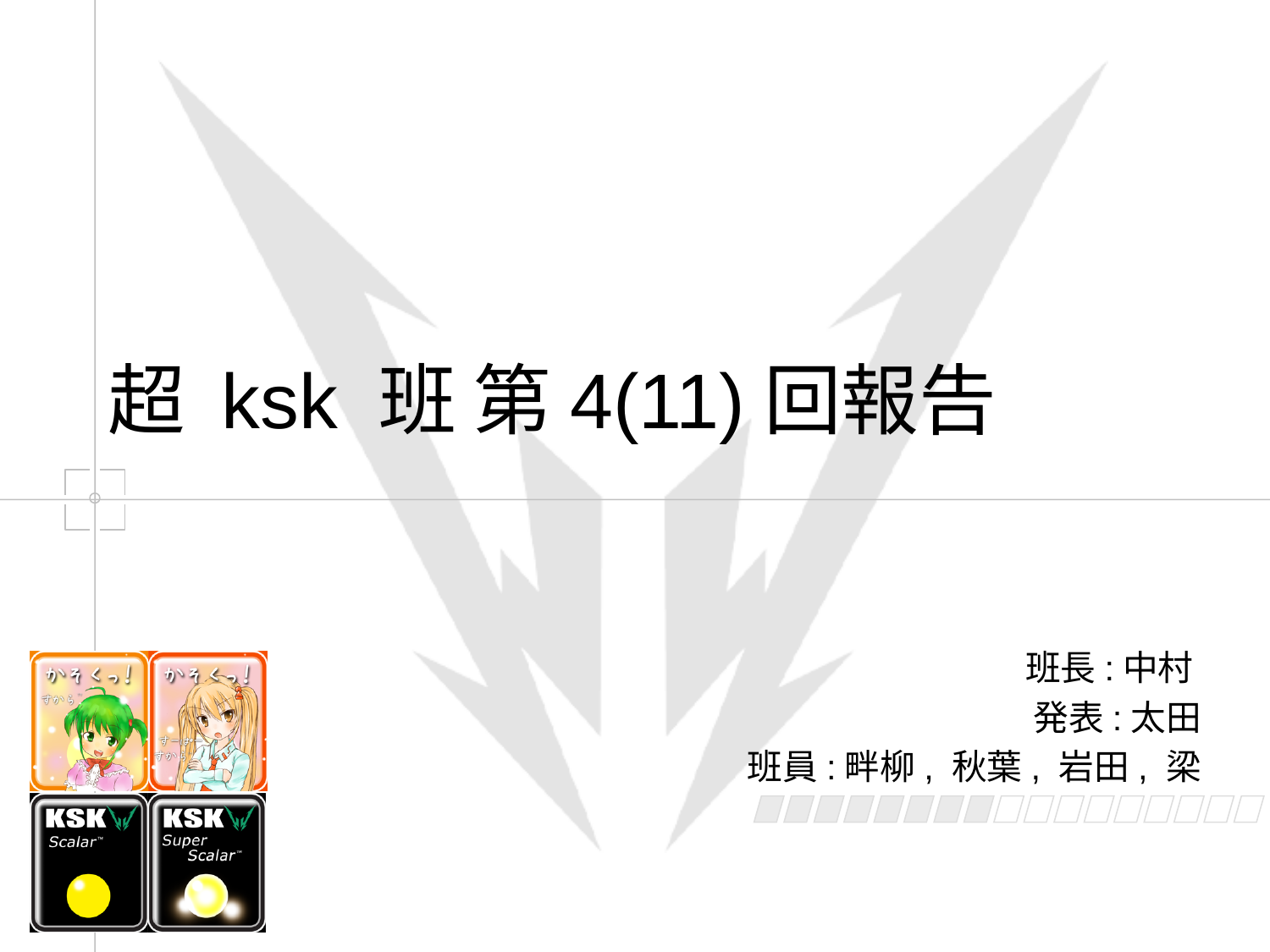

# 超 ksk 班 第4(11)回報告
班長:中村
発表:太田
班員:畔柳, 秋葉, 岩田, 梁